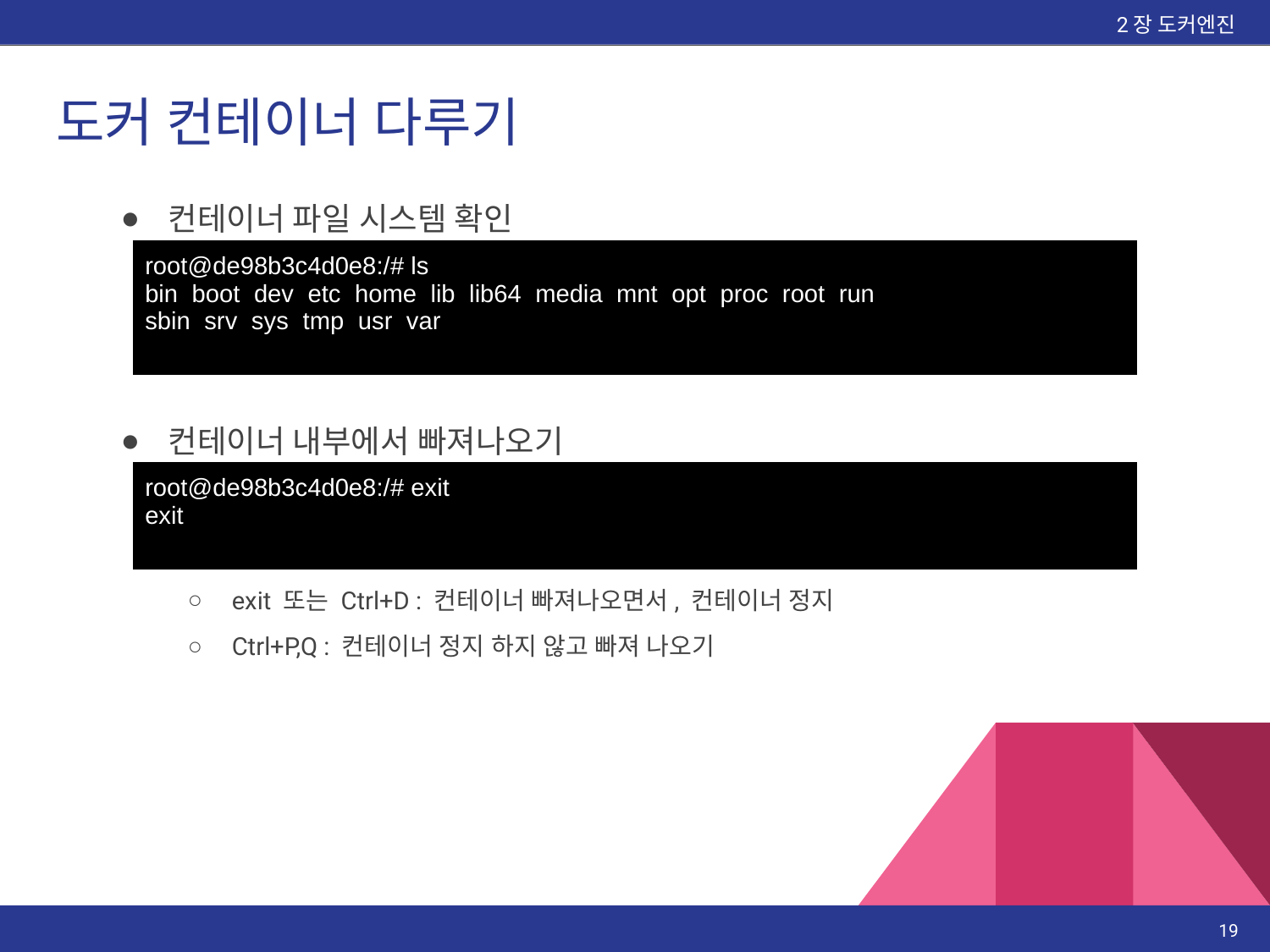

2장 도커엔진
# 도커 컨테이너 다루기
컨테이너 파일 시스템 확인

| root@de98b3c4d0e8:/# ls bin boot dev etc home lib lib64 media mnt opt proc root run sbin srv sys tmp usr var |
| --- |
컨테이너 내부에서 빠져나오기

| root@de98b3c4d0e8:/# exit exit |
| --- |
exit 또는 Ctrl+D : 컨테이너 빠져나오면서, 컨테이너 정지
Ctrl+P,Q : 컨테이너 정지 하지 않고 빠져 나오기

19